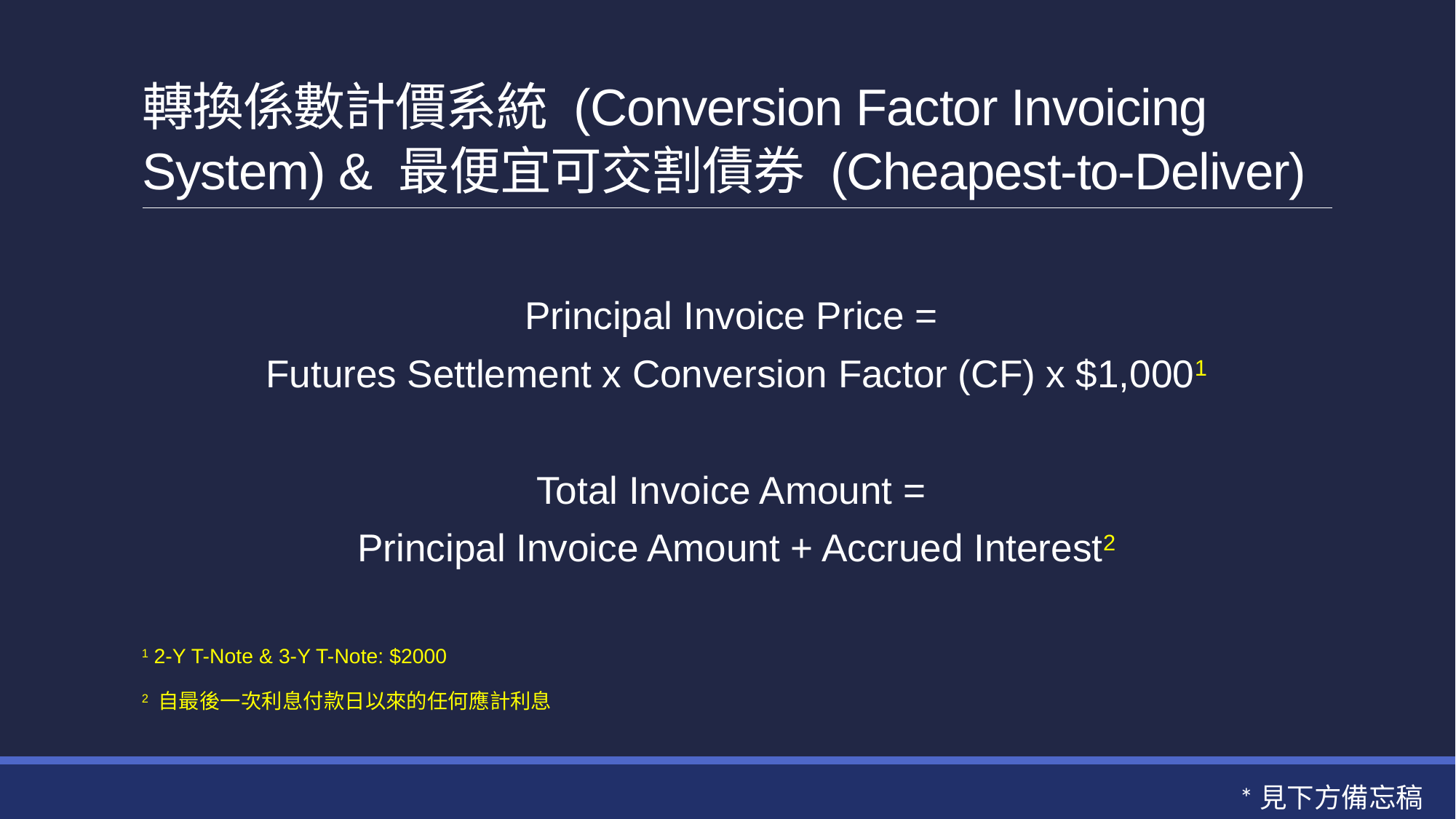

# 轉換係數計價系統 (Conversion Factor Invoicing System) & 最便宜可交割債券 (Cheapest-to-Deliver)
Principal Invoice Price =
Futures Settlement x Conversion Factor (CF) x $1,0001

Total Invoice Amount =
Principal Invoice Amount + Accrued Interest2

1 2-Y T-Note & 3-Y T-Note: $2000
2 自最後一次利息付款日以來的任何應計利息
*見下方備忘稿